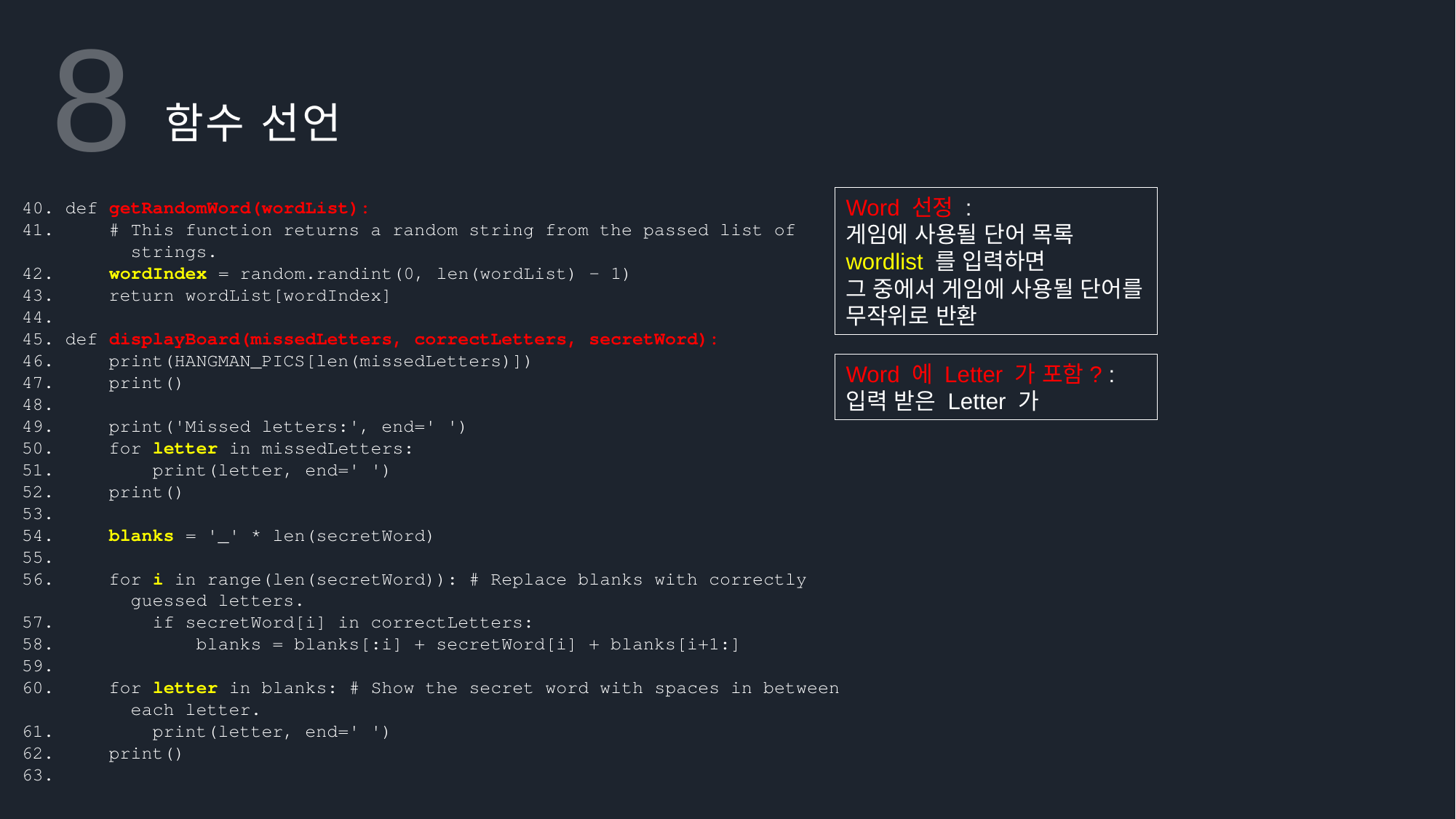

8
함수 선언
Word 선정 :
게임에 사용될 단어 목록 wordlist 를 입력하면
그 중에서 게임에 사용될 단어를 무작위로 반환
 40. def getRandomWord(wordList):
 41.     # This function returns a random string from the passed list of
           strings.
 42.     wordIndex = random.randint(0, len(wordList) - 1)
 43.     return wordList[wordIndex]
 44.
 45. def displayBoard(missedLetters, correctLetters, secretWord):
 46.     print(HANGMAN_PICS[len(missedLetters)])
 47.     print()
 48.
 49.     print('Missed letters:', end=' ')
 50.     for letter in missedLetters:
 51.         print(letter, end=' ')
 52.     print()
 53.
 54.     blanks = '_' * len(secretWord)
 55.
 56.     for i in range(len(secretWord)): # Replace blanks with correctly
           guessed letters.
 57.         if secretWord[i] in correctLetters:
 58.             blanks = blanks[:i] + secretWord[i] + blanks[i+1:]
 59.
 60.     for letter in blanks: # Show the secret word with spaces in between
           each letter.
 61.         print(letter, end=' ')
 62.     print()
 63.
Word 에 Letter 가 포함? :
입력 받은 Letter 가